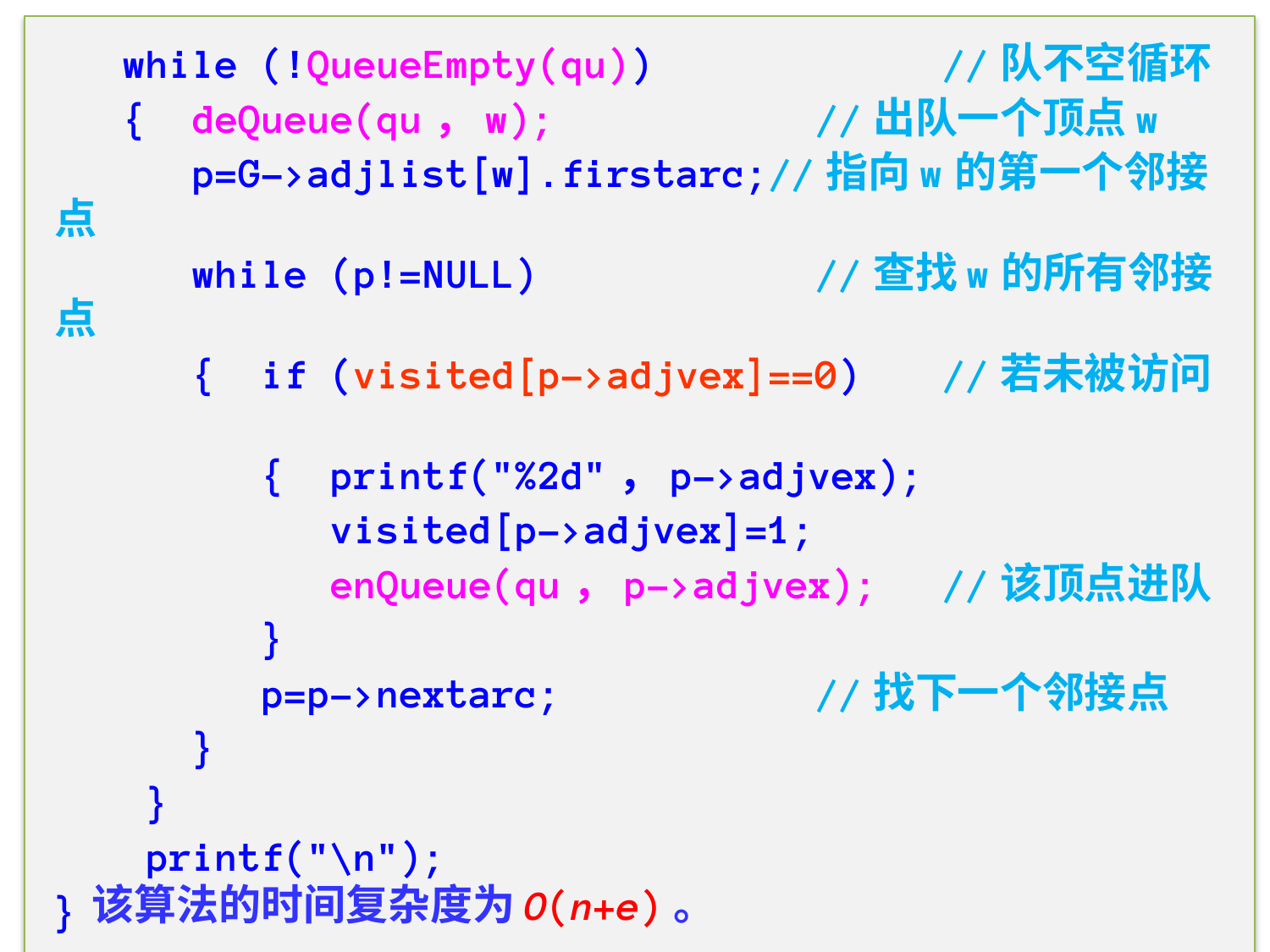

while (!QueueEmpty(qu))      		//队不空循环
   {  deQueue(qu，w);			//出队一个顶点w
      p=G->adjlist[w].firstarc;//指向w的第一个邻接点
      while (p!=NULL)			//查找w的所有邻接点
      {  if (visited[p->adjvex]==0)	//若未被访问
         {  printf("%2d"，p->adjvex);
            visited[p->adjvex]=1;
            enQueue(qu，p->adjvex);	//该顶点进队
         }
         p=p->nextarc;     		//找下一个邻接点
      }
    }
    printf("\n");
}
该算法的时间复杂度为O(n+e)。